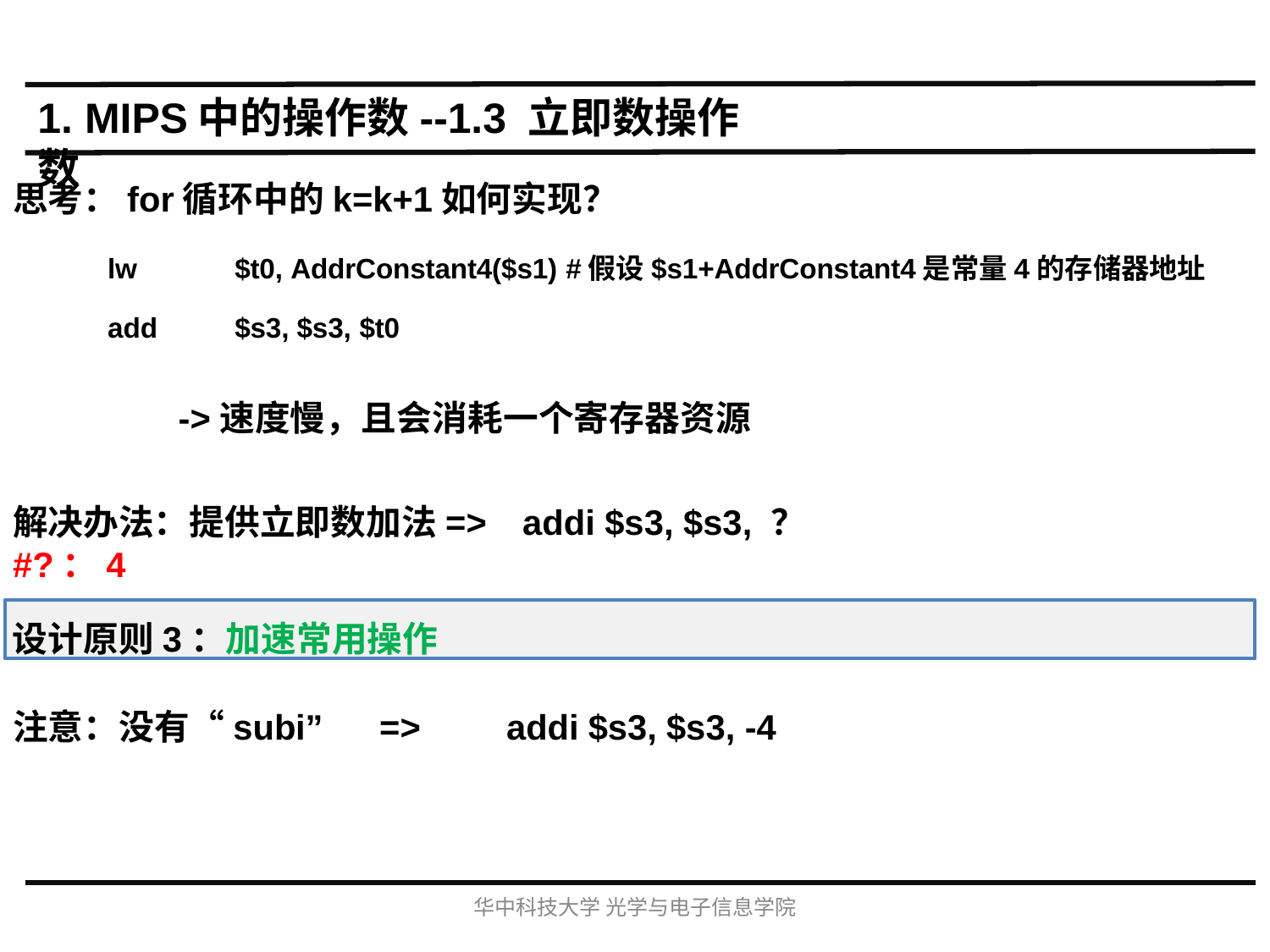

# 1. MIPS中的操作数--1.3 立即数操作数
思考：for循环中的k=k+1如何实现？
lw
add
$t0, AddrConstant4($s1) #假设$s1+AddrConstant4是常量4的存储器地址
$s3, $s3, $t0
->速度慢，且会消耗一个寄存器资源

解决办法：提供立即数加法=>	addi $s3, $s3, ？	#?：4
设计原则3：加速常用操作
注意：没有“subi”	=>	addi $s3, $s3, -4
华中科技大学光学与电子信息学院